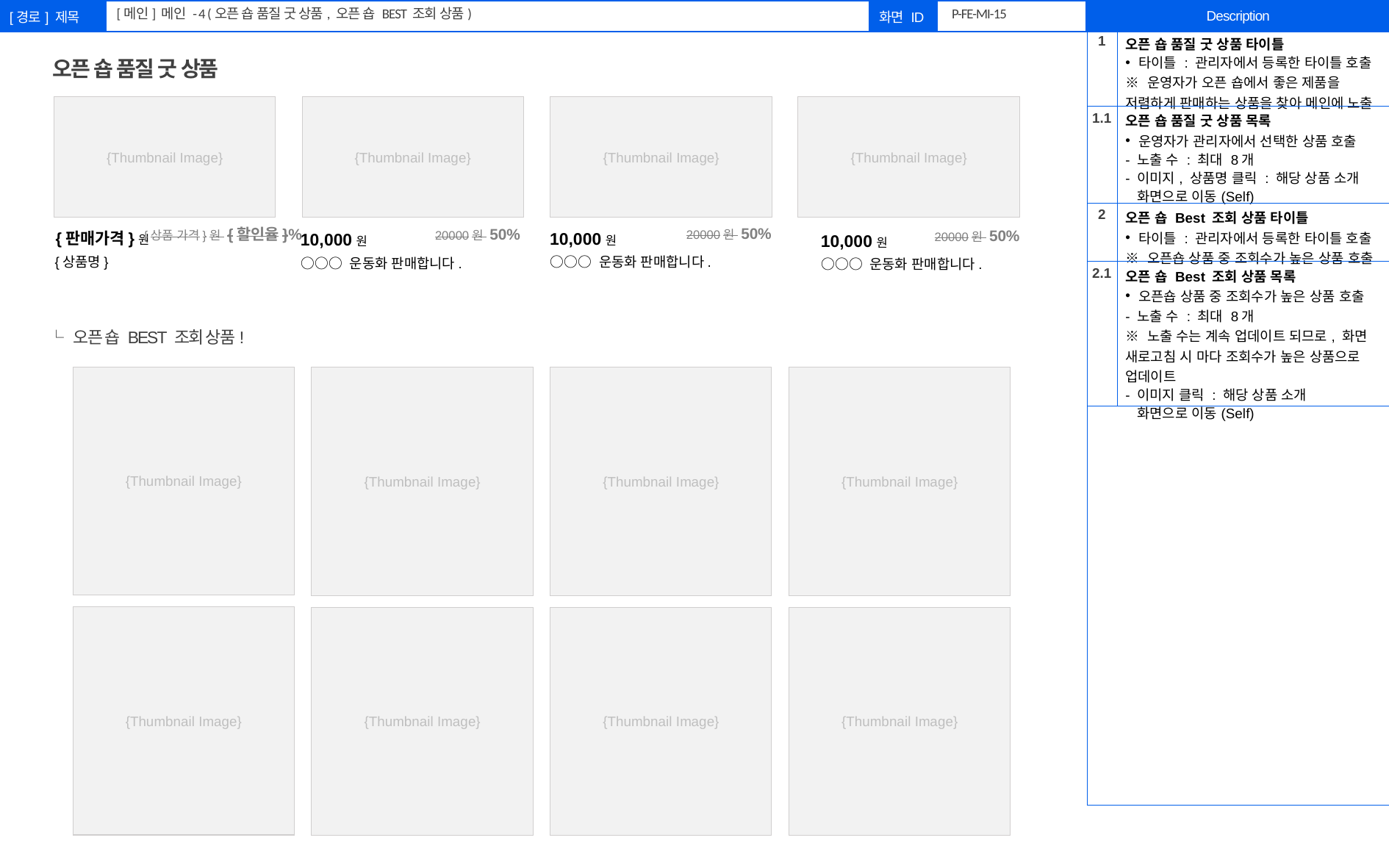

[메인] 메인 - 4 (오픈 숍 품질 굿 상품, 오픈 숍 BEST 조회 상품)
# P-FE-MI-15
| 1 | 오픈 숍 품질 굿 상품 타이틀 타이틀 : 관리자에서 등록한 타이틀 호출 ※ 운영자가 오픈 숍에서 좋은 제품을 저렴하게 판매하는 상품을 찾아 메인에 노출 |
| --- | --- |
| 1.1 | 오픈 숍 품질 굿 상품 목록 운영자가 관리자에서 선택한 상품 호출 - 노출 수 : 최대 8개 - 이미지, 상품명 클릭 : 해당 상품 소개 화면으로 이동(Self) |
| 2 | 오픈 숍 Best 조회 상품 타이틀 타이틀 : 관리자에서 등록한 타이틀 호출 ※ 오픈숍 상품 중 조회수가 높은 상품 호출 |
| 2.1 | 오픈 숍 Best 조회 상품 목록 오픈숍 상품 중 조회수가 높은 상품 호출 - 노출 수 : 최대 8개 ※ 노출 수는 계속 업데이트 되므로, 화면 새로고침 시 마다 조회수가 높은 상품으로 업데이트 - 이미지 클릭 : 해당 상품 소개 화면으로 이동(Self) |
|  |  |
오픈 숍 품질 굿 상품
{Thumbnail Image}
{Thumbnail Image}
{Thumbnail Image}
{Thumbnail Image}
10,000원
20000원 50%
{판매가격}원
10,000원
{상품 가격}원 {할인율}%
20000원 50%
10,000원
20000원 50%
○○○ 운동화 판매합니다.
○○○ 운동화 판매합니다.
○○○ 운동화 판매합니다.
{상품명}
└  오픈 숍 BEST 조회 상품!
{Thumbnail Image}
{Thumbnail Image}
{Thumbnail Image}
{Thumbnail Image}
{Thumbnail Image}
{Thumbnail Image}
{Thumbnail Image}
{Thumbnail Image}